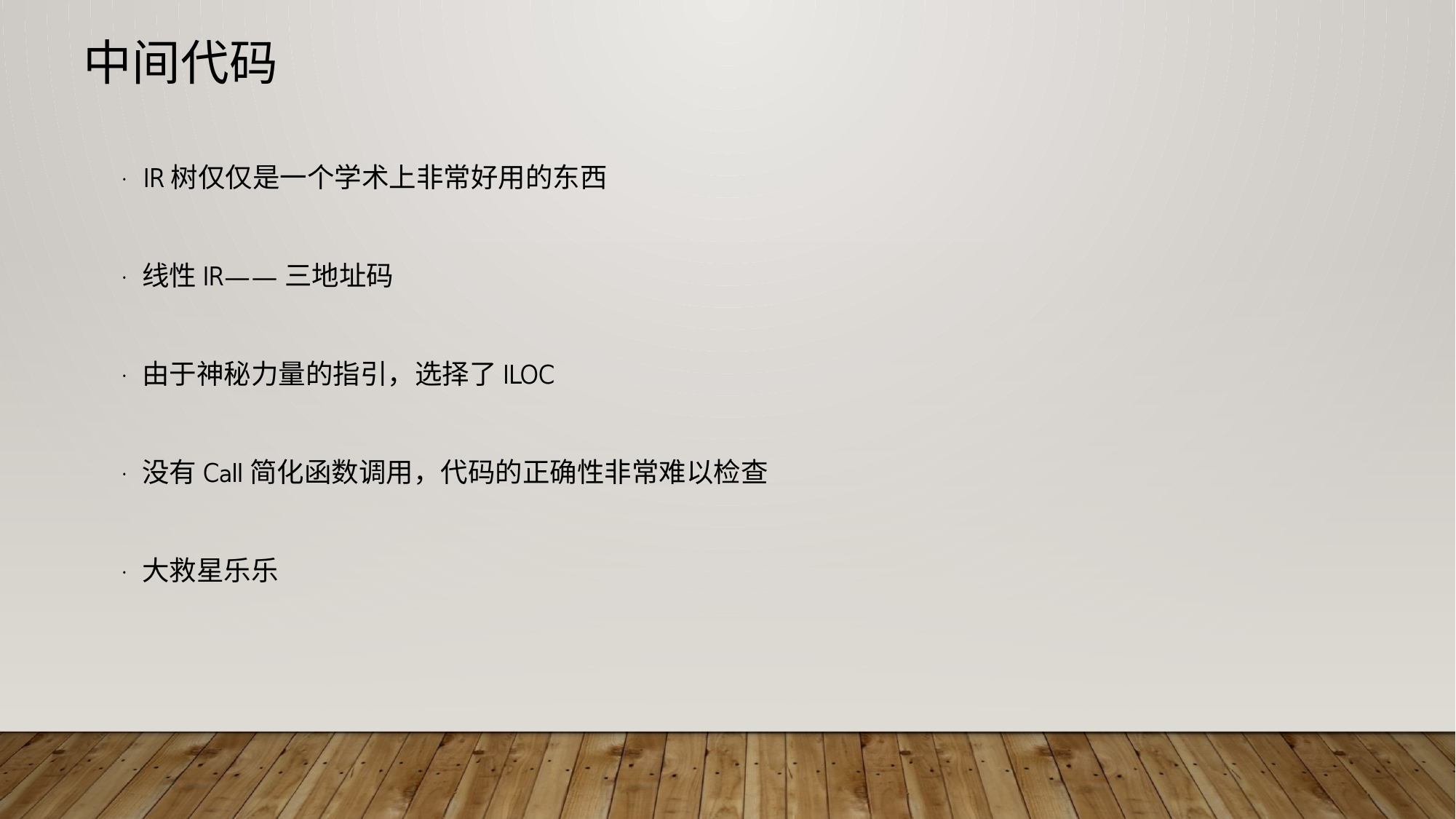

# 中间代码
·  IR树仅仅是一个学术上非常好用的东西

· 线性IR——三地址码

· 由于神秘力量的指引，选择了ILOC

· 没有Call简化函数调用，代码的正确性非常难以检查

· 大救星乐乐